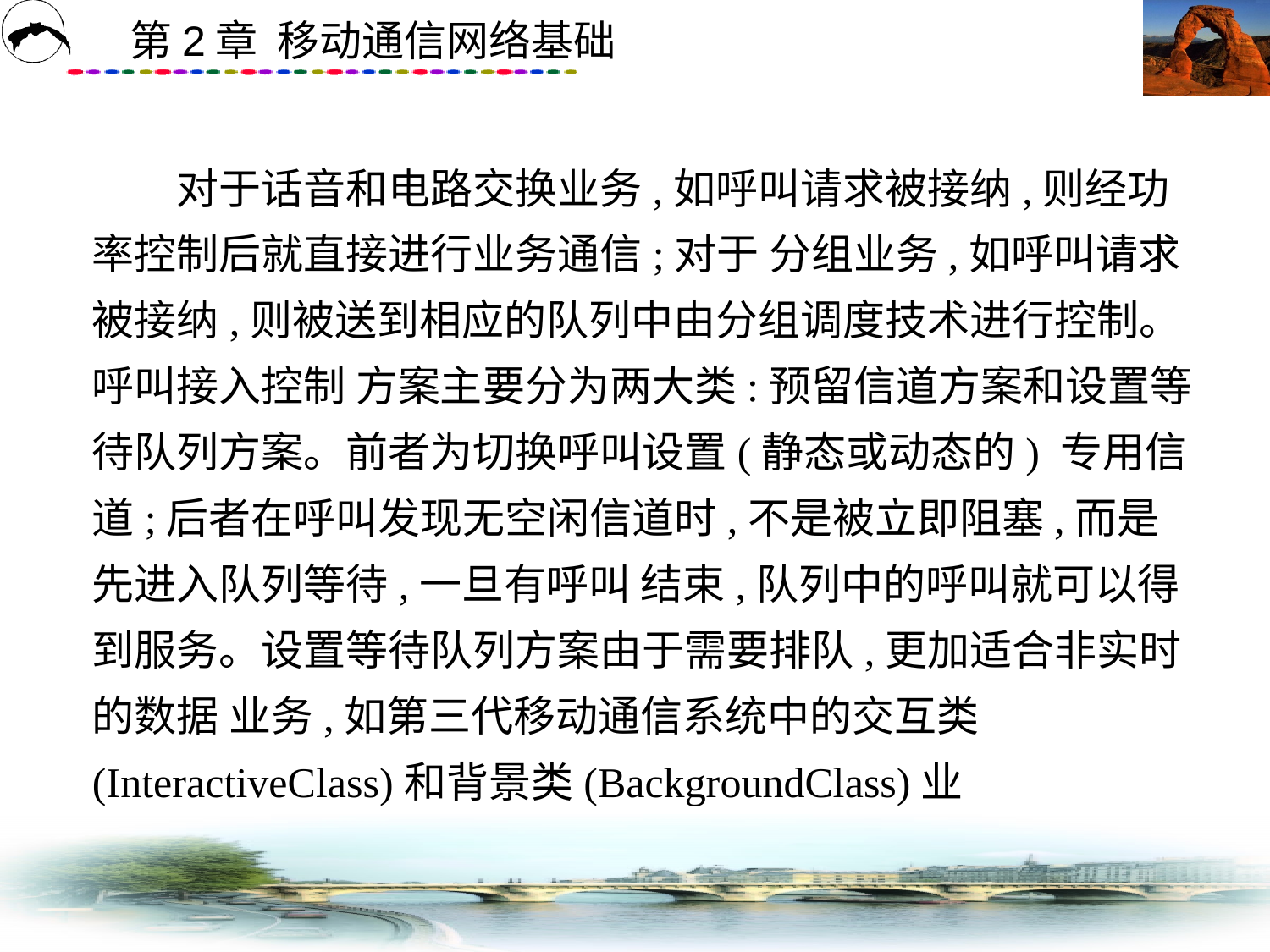

# 对于话音和电路交换业务,如呼叫请求被接纳,则经功率控制后就直接进行业务通信;对于 分组业务,如呼叫请求被接纳,则被送到相应的队列中由分组调度技术进行控制。呼叫接入控制 方案主要分为两大类:预留信道方案和设置等待队列方案。前者为切换呼叫设置(静态或动态的) 专用信道;后者在呼叫发现无空闲信道时,不是被立即阻塞,而是先进入队列等待,一旦有呼叫 结束,队列中的呼叫就可以得到服务。设置等待队列方案由于需要排队,更加适合非实时的数据 业务,如第三代移动通信系统中的交互类(InteractiveClass)和背景类(BackgroundClass)业